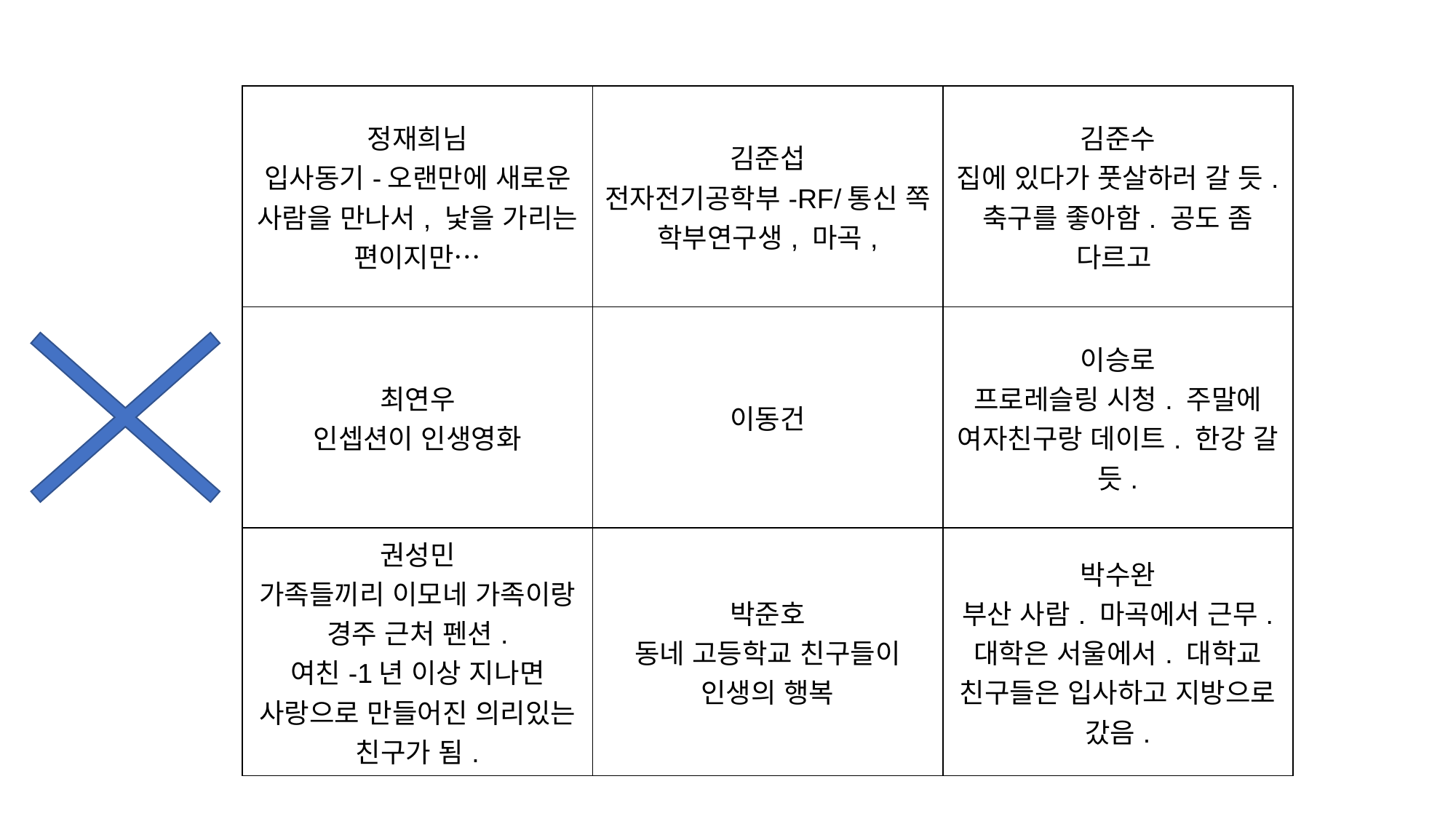

| 정재희님 입사동기-오랜만에 새로운 사람을 만나서, 낯을 가리는 편이지만… | 김준섭 전자전기공학부-RF/통신 쪽 학부연구생, 마곡, | 김준수 집에 있다가 풋살하러 갈 듯. 축구를 좋아함. 공도 좀 다르고 |
| --- | --- | --- |
| 최연우 인셉션이 인생영화 | 이동건 | 이승로 프로레슬링 시청. 주말에 여자친구랑 데이트. 한강 갈 듯. |
| 권성민 가족들끼리 이모네 가족이랑 경주 근처 펜션. 여친-1년 이상 지나면 사랑으로 만들어진 의리있는 친구가 됨. | 박준호 동네 고등학교 친구들이 인생의 행복 | 박수완 부산 사람. 마곡에서 근무. 대학은 서울에서. 대학교 친구들은 입사하고 지방으로 갔음. |